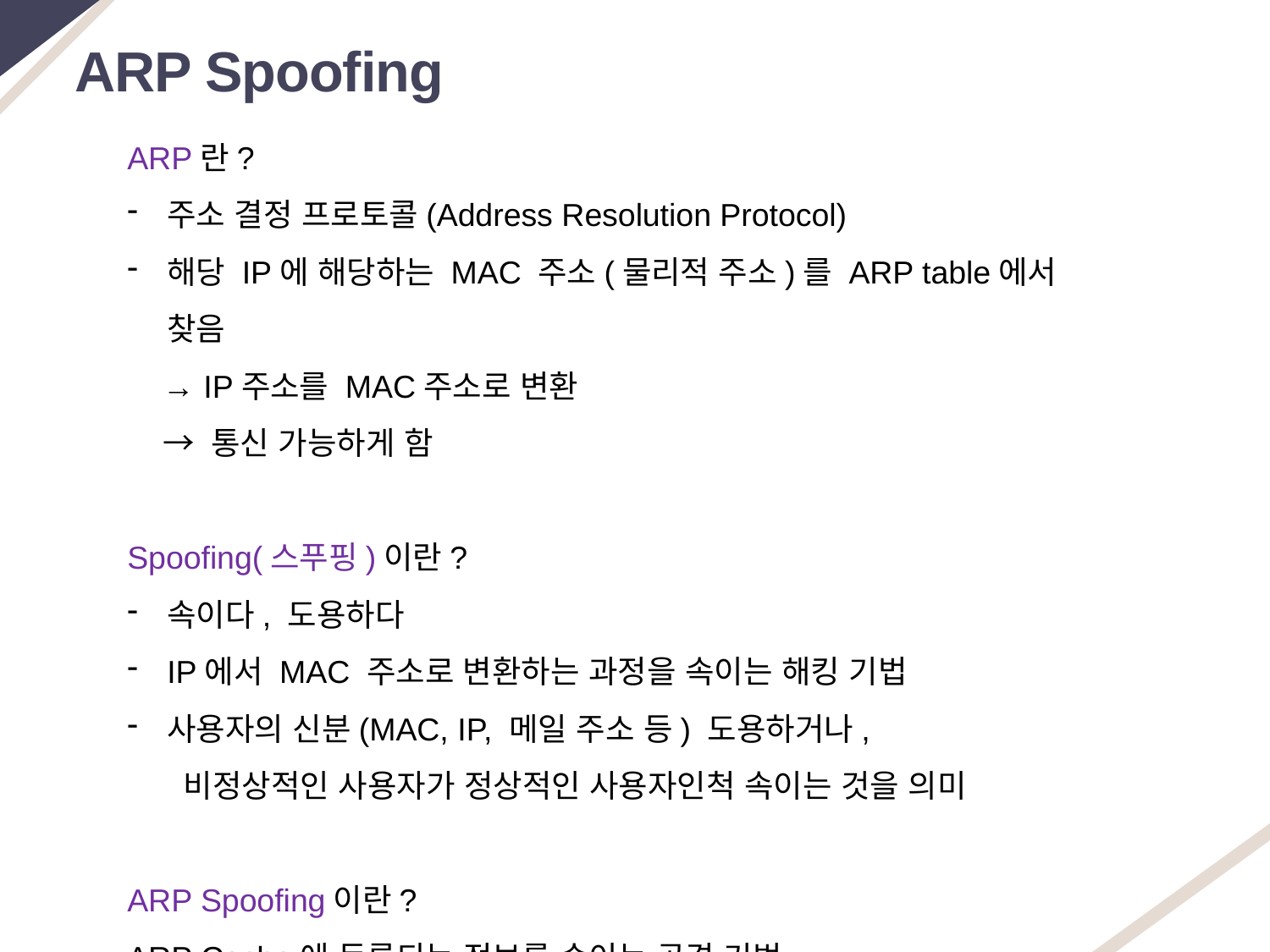

ARP Spoofing
ARP란?
주소 결정 프로토콜(Address Resolution Protocol)
해당 IP에 해당하는 MAC 주소(물리적 주소)를 ARP table에서 찾음
    → IP주소를 MAC주소로 변환
    → 통신 가능하게 함

Spoofing(스푸핑)이란?
속이다, 도용하다
IP에서 MAC 주소로 변환하는 과정을 속이는 해킹 기법
사용자의 신분(MAC, IP, 메일 주소 등) 도용하거나, 		      비정상적인 사용자가 정상적인 사용자인척 속이는 것을 의미

ARP Spoofing이란?
ARP Cache에 등록되는 정보를 속이는 공격 기법